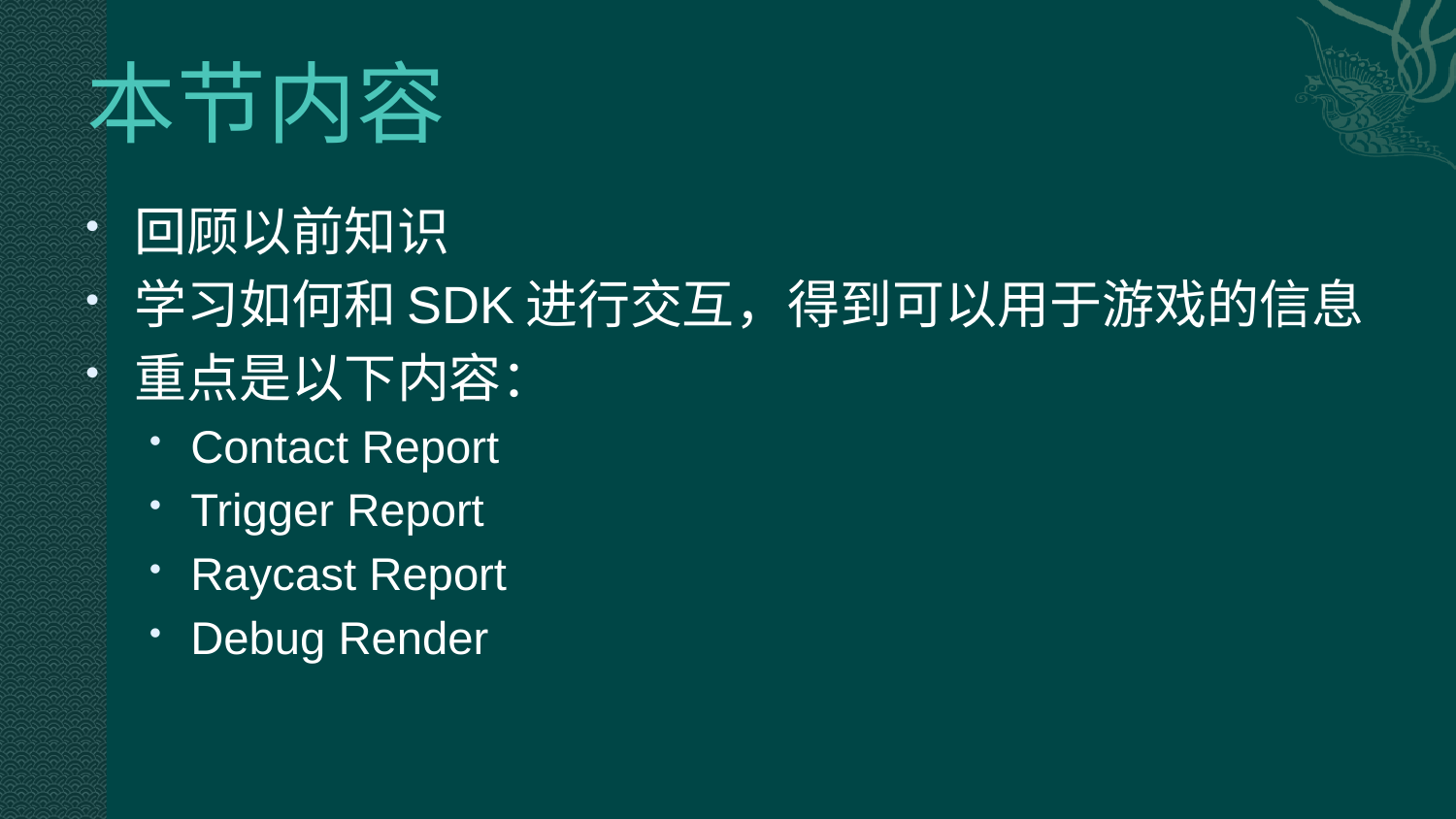

# 本节内容
回顾以前知识
学习如何和SDK进行交互，得到可以用于游戏的信息
重点是以下内容：
Contact Report
Trigger Report
Raycast Report
Debug Render